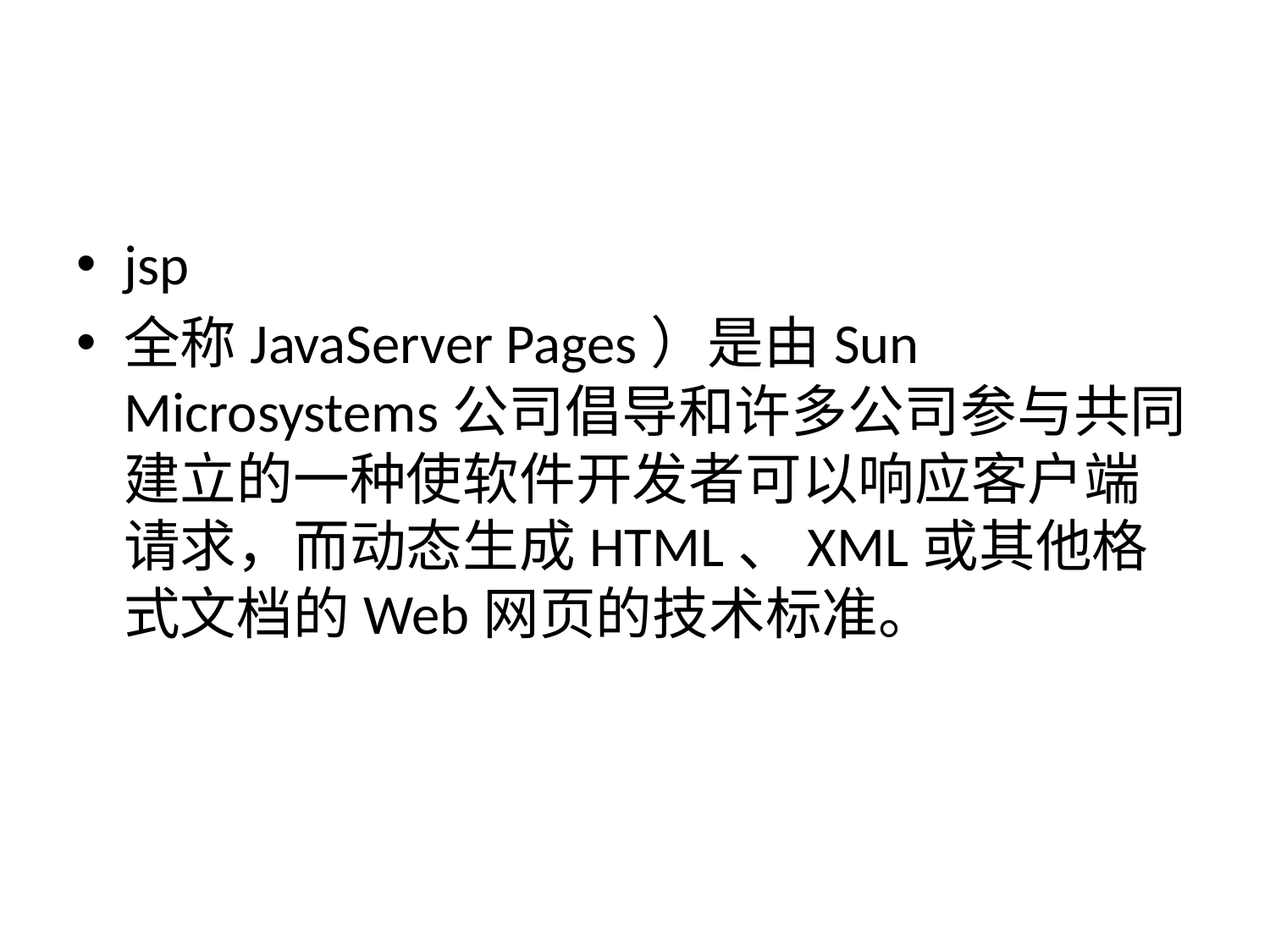

#
jsp
全称JavaServer Pages）是由Sun Microsystems公司倡导和许多公司参与共同建立的一种使软件开发者可以响应客户端请求，而动态生成HTML、XML或其他格式文档的Web网页的技术标准。